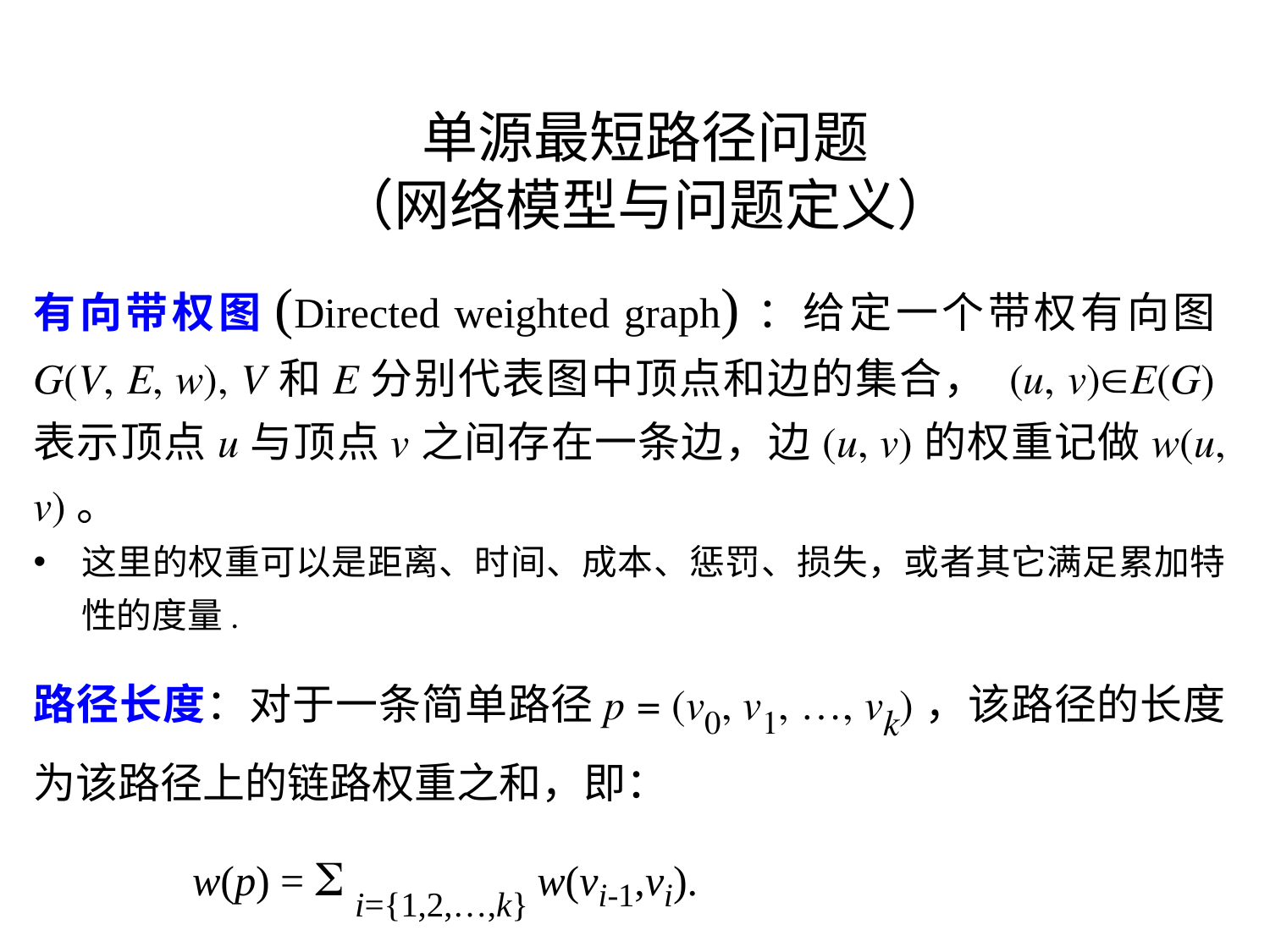

# 单源最短路径问题 （网络模型与问题定义）
有向带权图(Directed weighted graph)：给定一个带权有向图G(V, E, w), V和E分别代表图中顶点和边的集合， (u, v)∈E(G)表示顶点u与顶点v之间存在一条边，边(u, v)的权重记做w(u, v)。
这里的权重可以是距离、时间、成本、惩罚、损失，或者其它满足累加特性的度量.
路径长度：对于一条简单路径p = (v0, v1, …, vk)，该路径的长度为该路径上的链路权重之和，即：
               w(p) = Σ i={1,2,…,k} w(vi-1,vi).
单源最短路径问题：给定图G中一个顶点s，求解从s到图中所有其它顶点的最短路径.